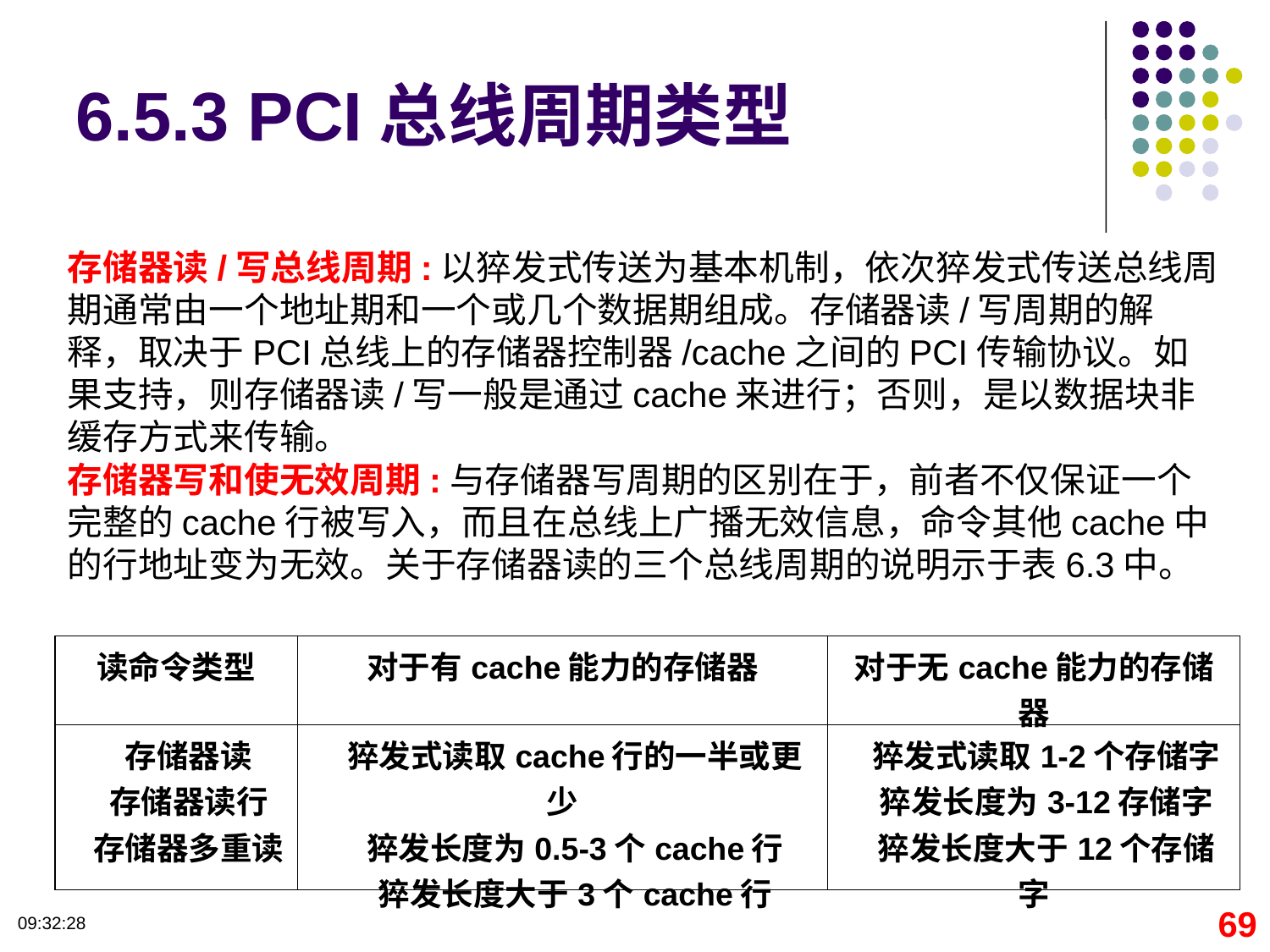

6.5.3 PCI总线周期类型
存储器读/写总线周期:以猝发式传送为基本机制，依次猝发式传送总线周期通常由一个地址期和一个或几个数据期组成。存储器读/写周期的解释，取决于PCI总线上的存储器控制器/cache之间的PCI传输协议。如果支持，则存储器读/写一般是通过cache来进行；否则，是以数据块非缓存方式来传输。
存储器写和使无效周期:与存储器写周期的区别在于，前者不仅保证一个完整的cache行被写入，而且在总线上广播无效信息，命令其他cache中的行地址变为无效。关于存储器读的三个总线周期的说明示于表6.3中。
| 读命令类型 | 对于有cache能力的存储器 | 对于无cache能力的存储器 |
| --- | --- | --- |
| 存储器读 存储器读行 存储器多重读 | 猝发式读取cache行的一半或更少 猝发长度为0.5-3个cache行 猝发长度大于3个cache行 | 猝发式读取1-2个存储字 猝发长度为3-12存储字 猝发长度大于12个存储字 |
69
09:32:28